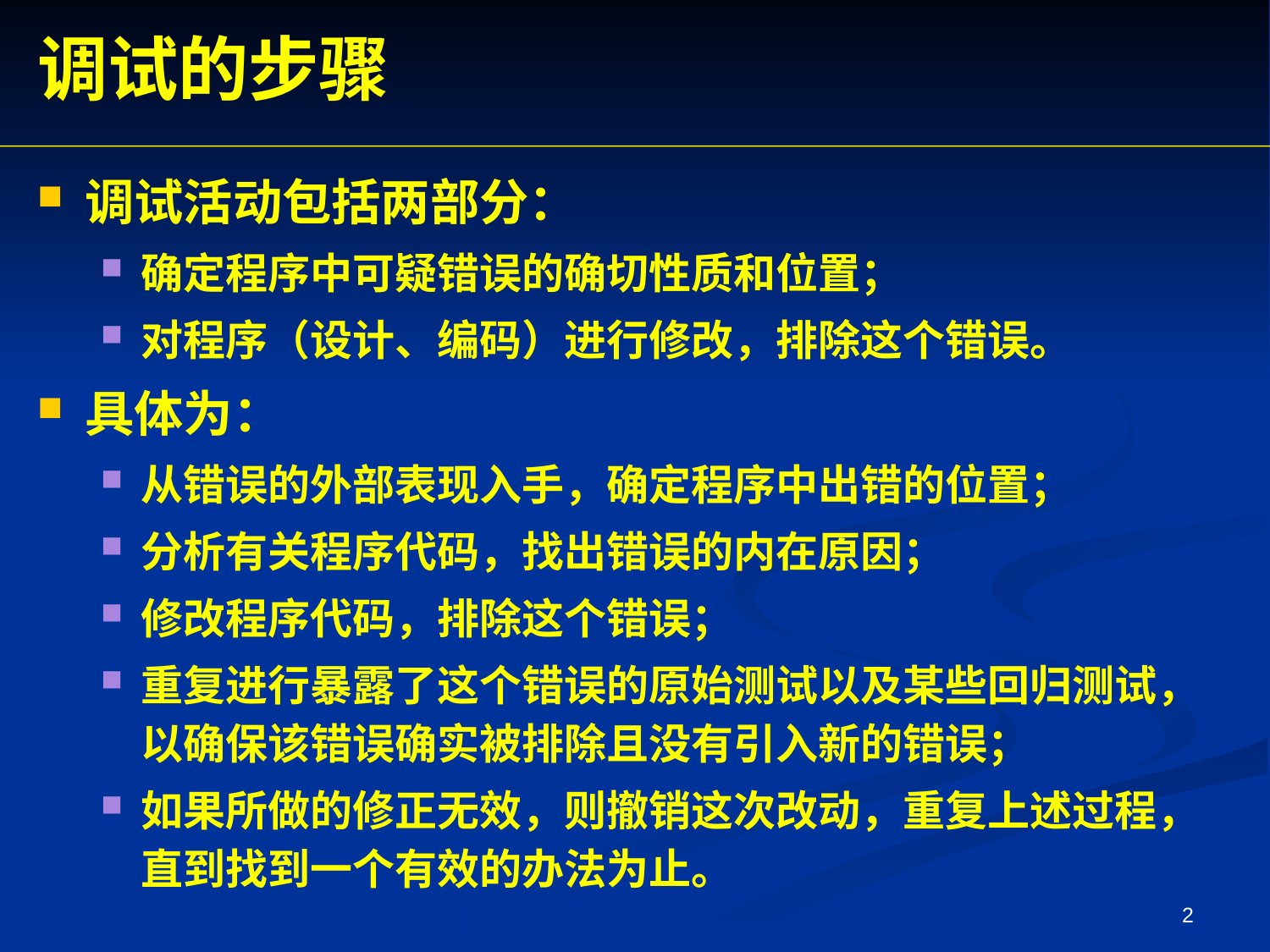

调试的步骤

调试活动包括两部分：
确定程序中可疑错误的确切性质和位置；
对程序（设计、编码）进行修改，排除这个错误。
具体为：
从错误的外部表现入手，确定程序中出错的位置；
分析有关程序代码，找出错误的内在原因；
修改程序代码，排除这个错误；
重复进行暴露了这个错误的原始测试以及某些回归测试，以确保该错误确实被排除且没有引入新的错误；
如果所做的修正无效，则撤销这次改动，重复上述过程，直到找到一个有效的办法为止。
2